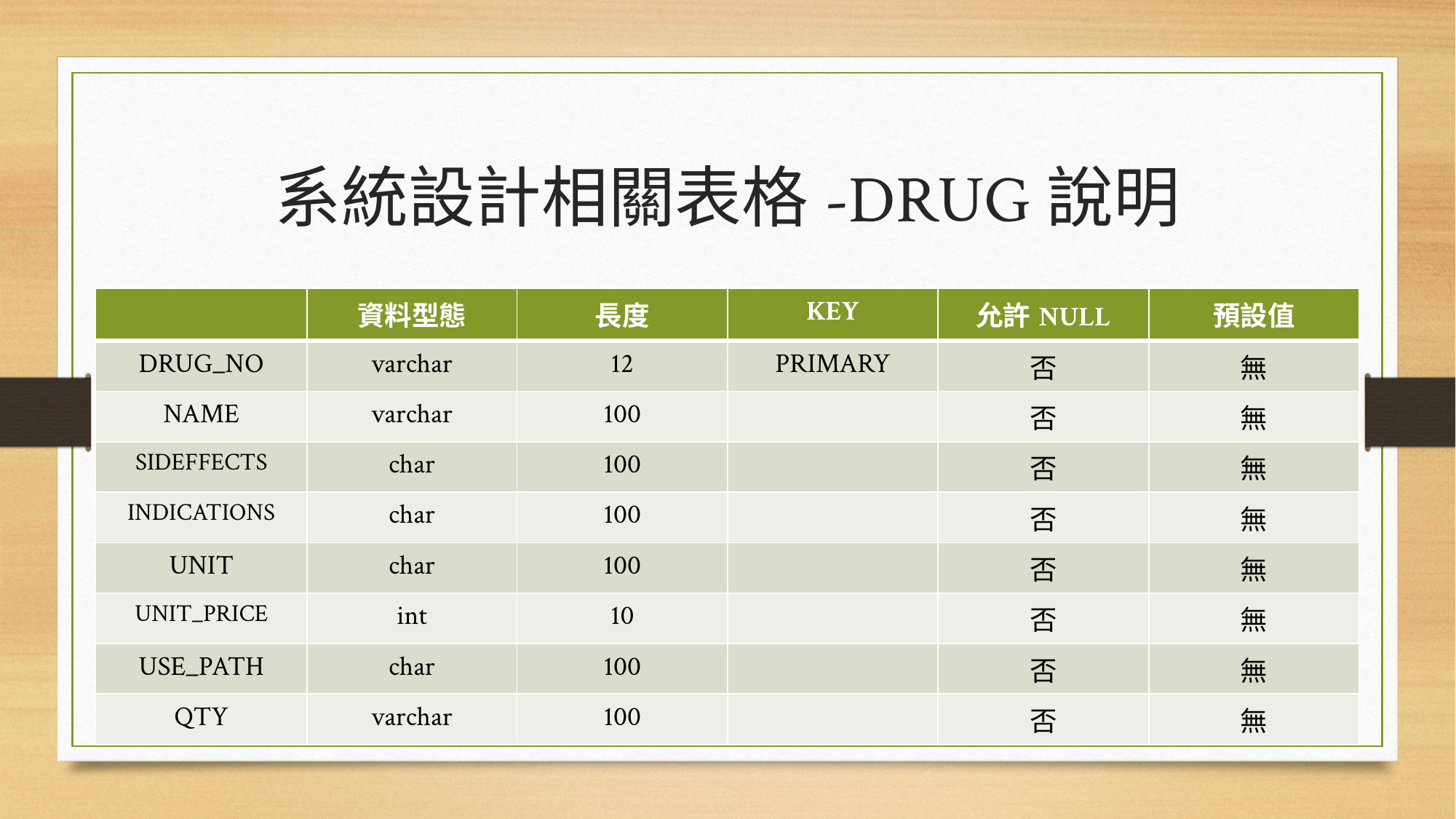

# 系統設計相關表格-DRUG說明
|  | 資料型態 | 長度 | KEY | 允許NULL | 預設值 |
| --- | --- | --- | --- | --- | --- |
| DRUG\_NO | varchar | 12 | PRIMARY | 否 | 無 |
| NAME | varchar | 100 |  | 否 | 無 |
| SIDEFFECTS | char | 100 |  | 否 | 無 |
| INDICATIONS | char | 100 |  | 否 | 無 |
| UNIT | char | 100 |  | 否 | 無 |
| UNIT\_PRICE | int | 10 |  | 否 | 無 |
| USE\_PATH | char | 100 |  | 否 | 無 |
| QTY | varchar | 100 |  | 否 | 無 |